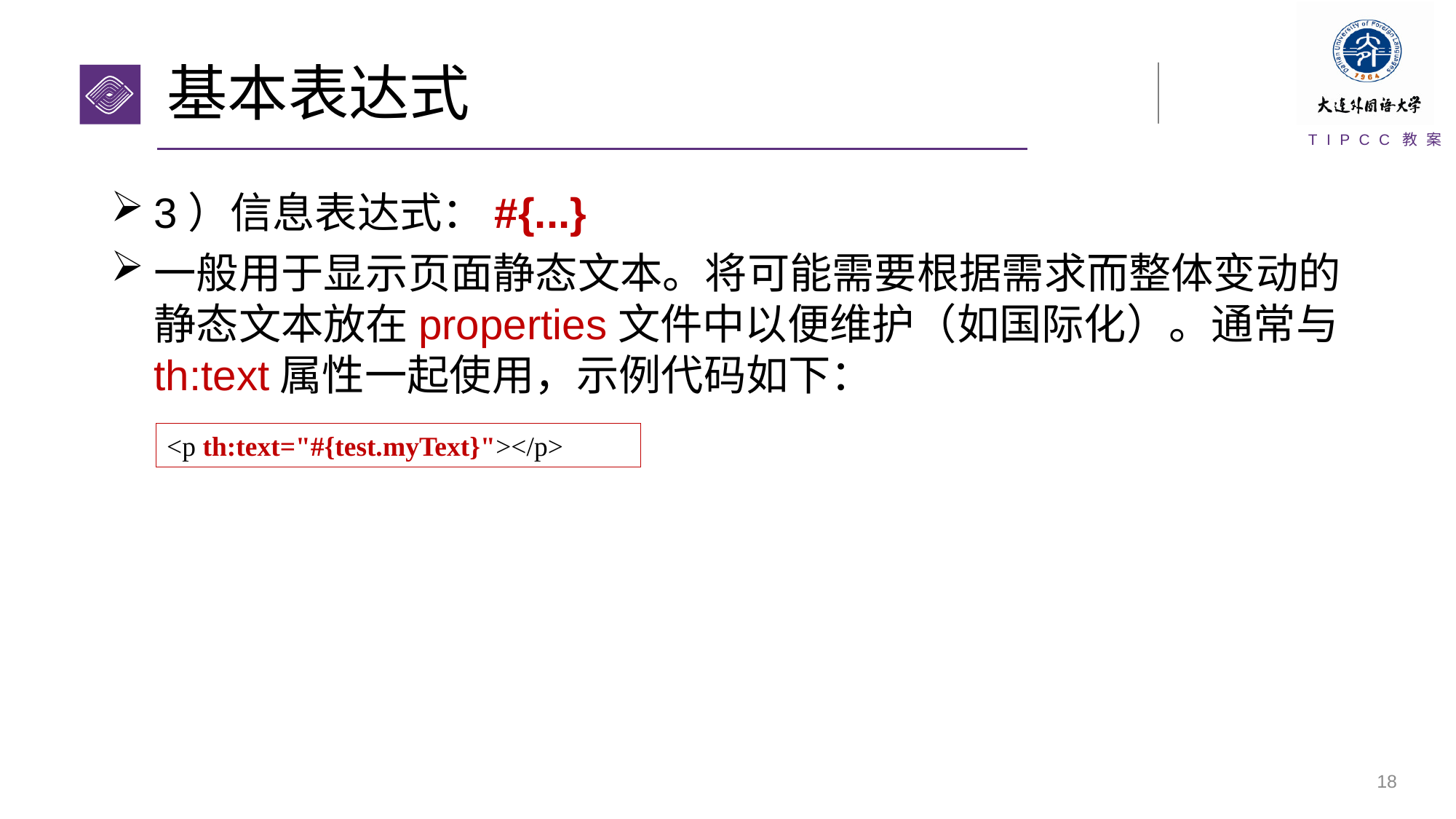

# 基本表达式
3）信息表达式：#{...}
一般用于显示页面静态文本。将可能需要根据需求而整体变动的静态文本放在properties文件中以便维护（如国际化）。通常与th:text属性一起使用，示例代码如下：

<p th:text="#{test.myText}"></p>
18